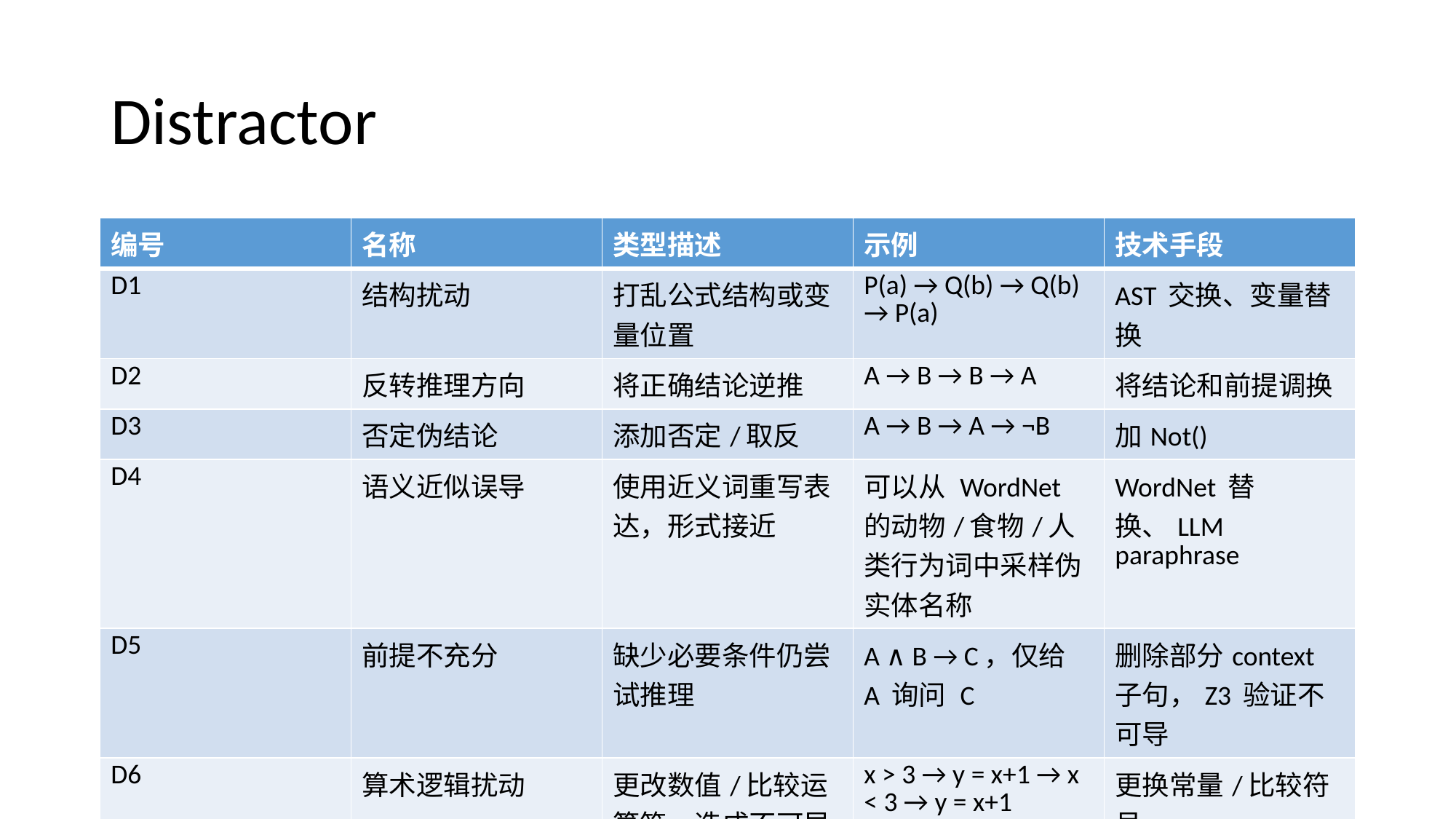

# Distractor
| 编号 | 名称 | 类型描述 | 示例 | 技术手段 |
| --- | --- | --- | --- | --- |
| D1 | 结构扰动 | 打乱公式结构或变量位置 | P(a) → Q(b) → Q(b) → P(a) | AST 交换、变量替换 |
| D2 | 反转推理方向 | 将正确结论逆推 | A → B → B → A | 将结论和前提调换 |
| D3 | 否定伪结论 | 添加否定/取反 | A → B → A → ¬B | 加Not() |
| D4 | 语义近似误导 | 使用近义词重写表达，形式接近 | 可以从 WordNet 的动物/食物/人类行为词中采样伪实体名称 | WordNet 替换、LLM paraphrase |
| D5 | 前提不充分 | 缺少必要条件仍尝试推理 | A ∧ B → C，仅给 A 询问 C | 删除部分context 子句，Z3 验证不可导 |
| D6 | 算术逻辑扰动 | 更改数值/比较运算符，造成不可导 | x > 3 → y = x+1 → x < 3 → y = x+1 | 更换常量/比较符号 |